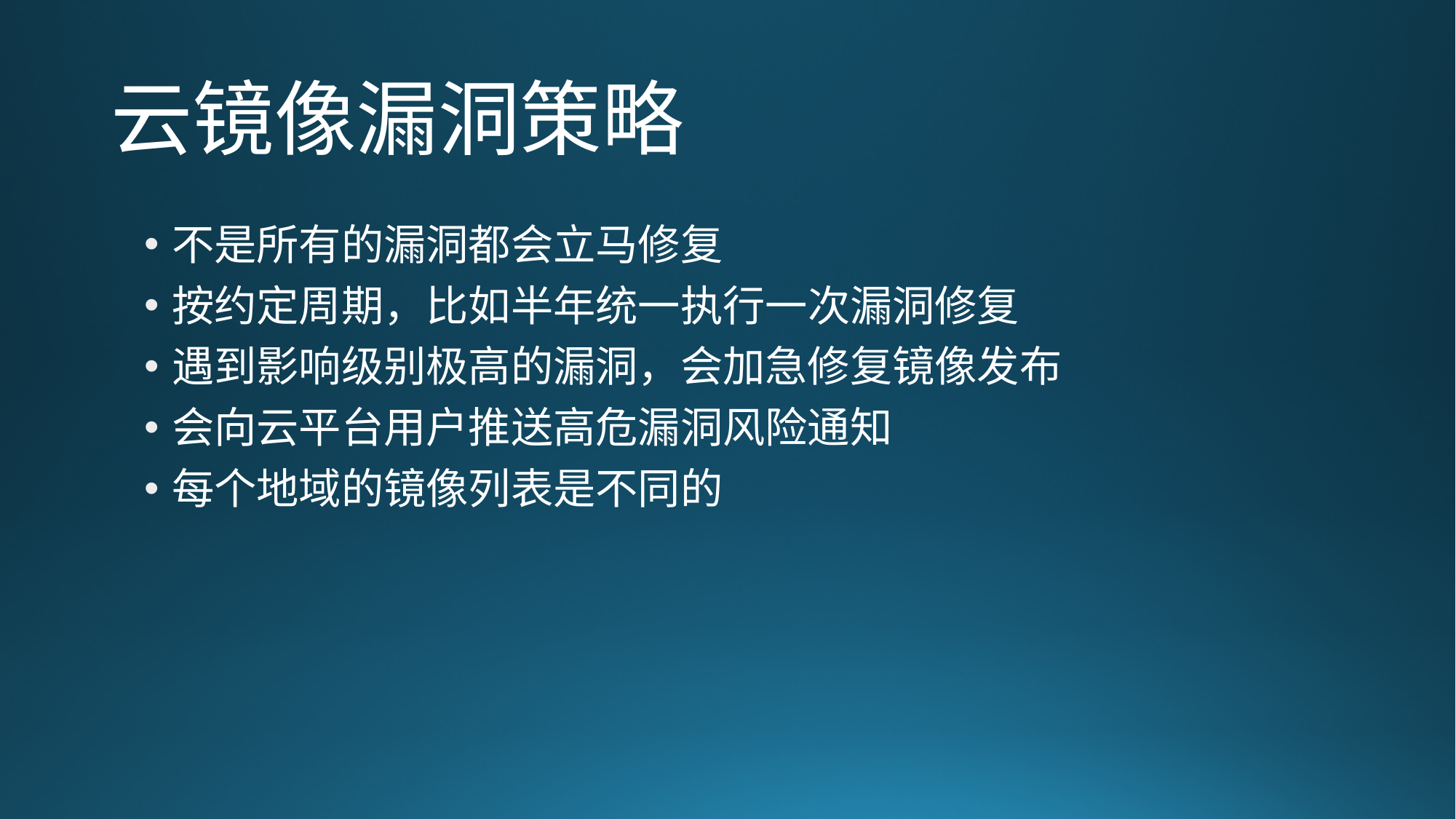

# 云镜像漏洞策略
不是所有的漏洞都会立马修复
按约定周期，比如半年统一执行一次漏洞修复
遇到影响级别极高的漏洞，会加急修复镜像发布
会向云平台用户推送高危漏洞风险通知
每个地域的镜像列表是不同的